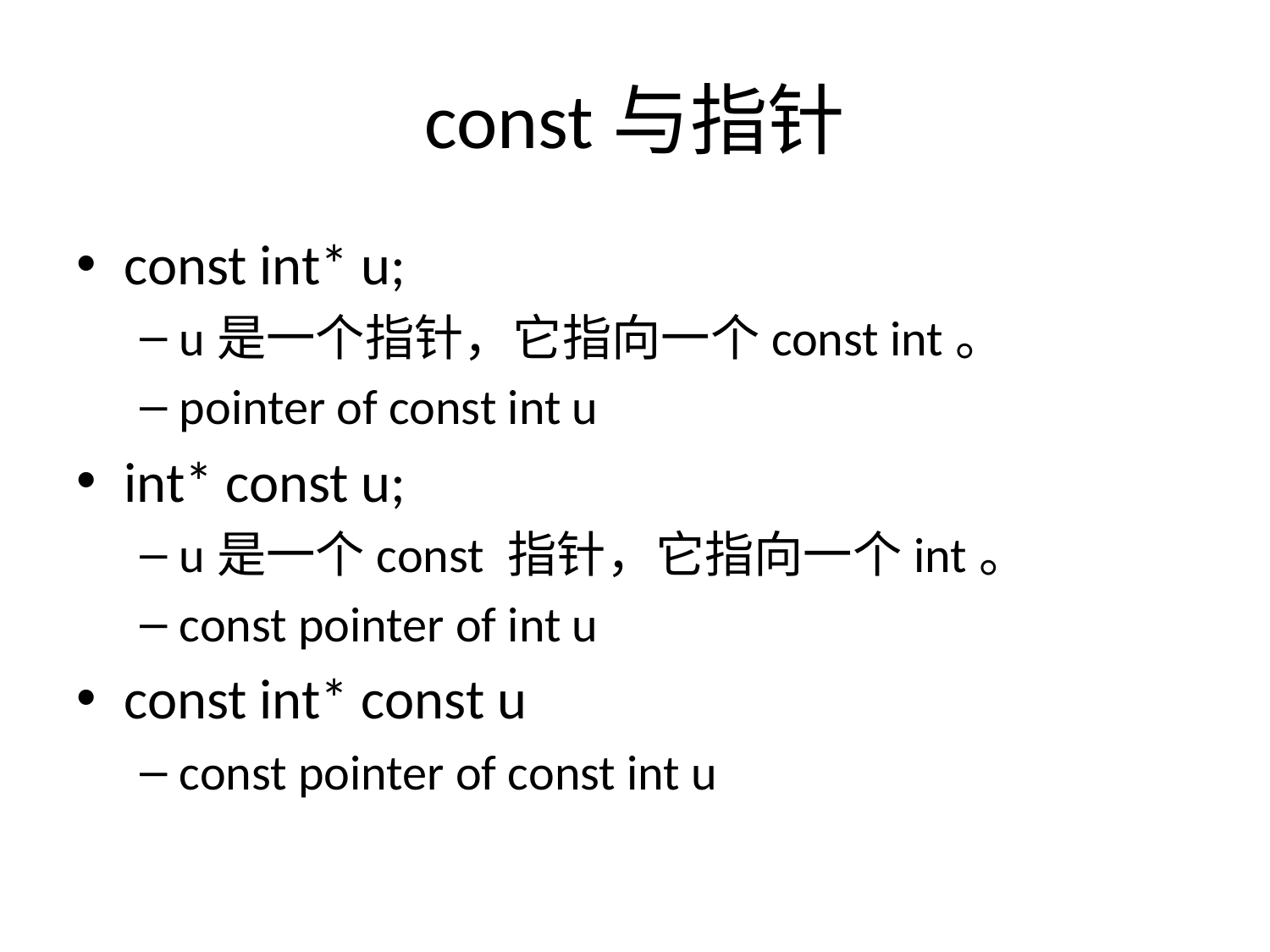

# const与指针
const int* u;
u是一个指针，它指向一个const int。
pointer of const int u
int* const u;
u是一个const 指针，它指向一个int。
const pointer of int u
const int* const u
const pointer of const int u